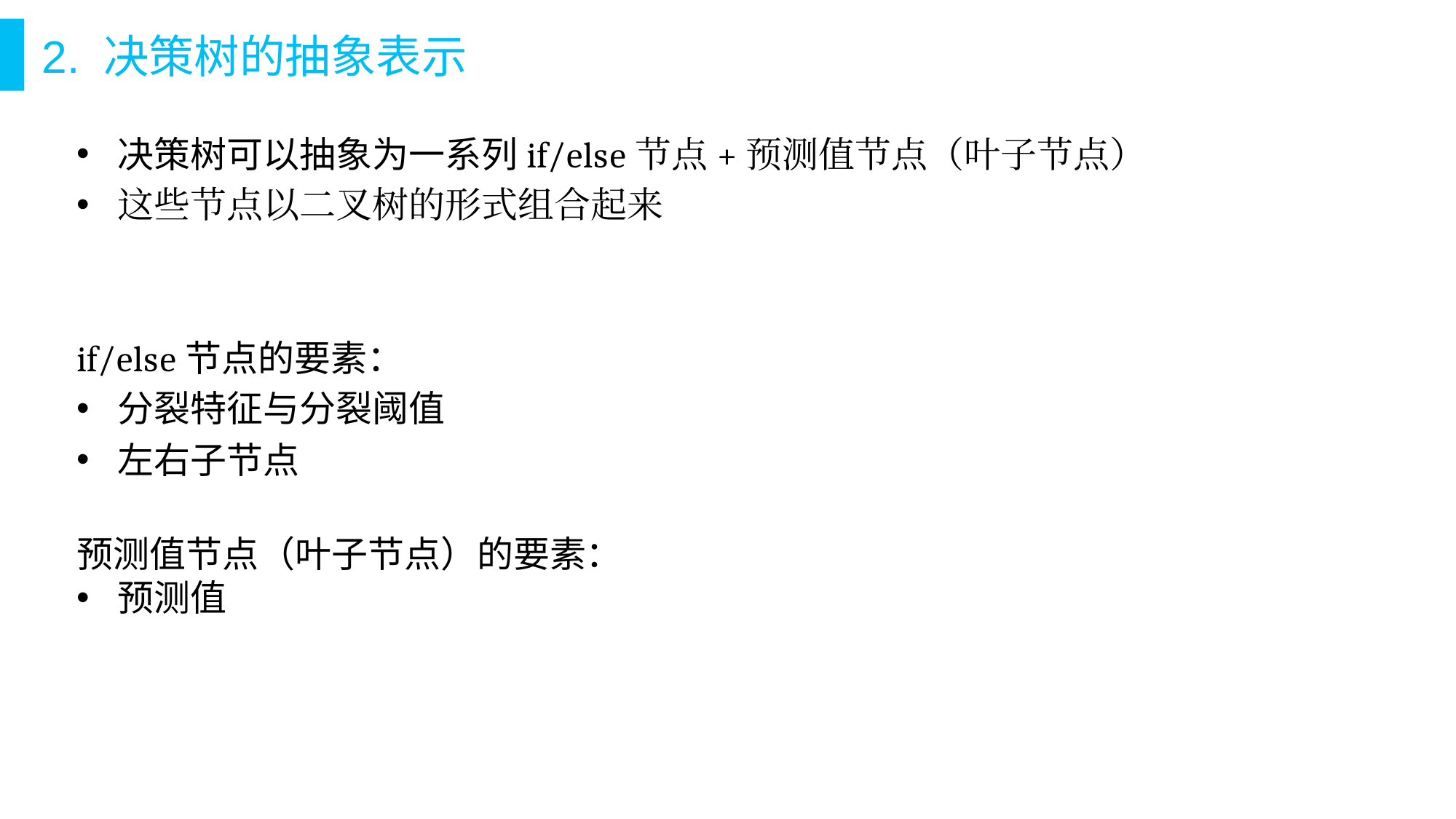

# 2. 决策树的抽象表示
决策树可以抽象为一系列if/else节点+预测值节点（叶子节点）
这些节点以二叉树的形式组合起来

if/else节点的要素：
分裂特征与分裂阈值
左右子节点

预测值节点（叶子节点）的要素：
预测值